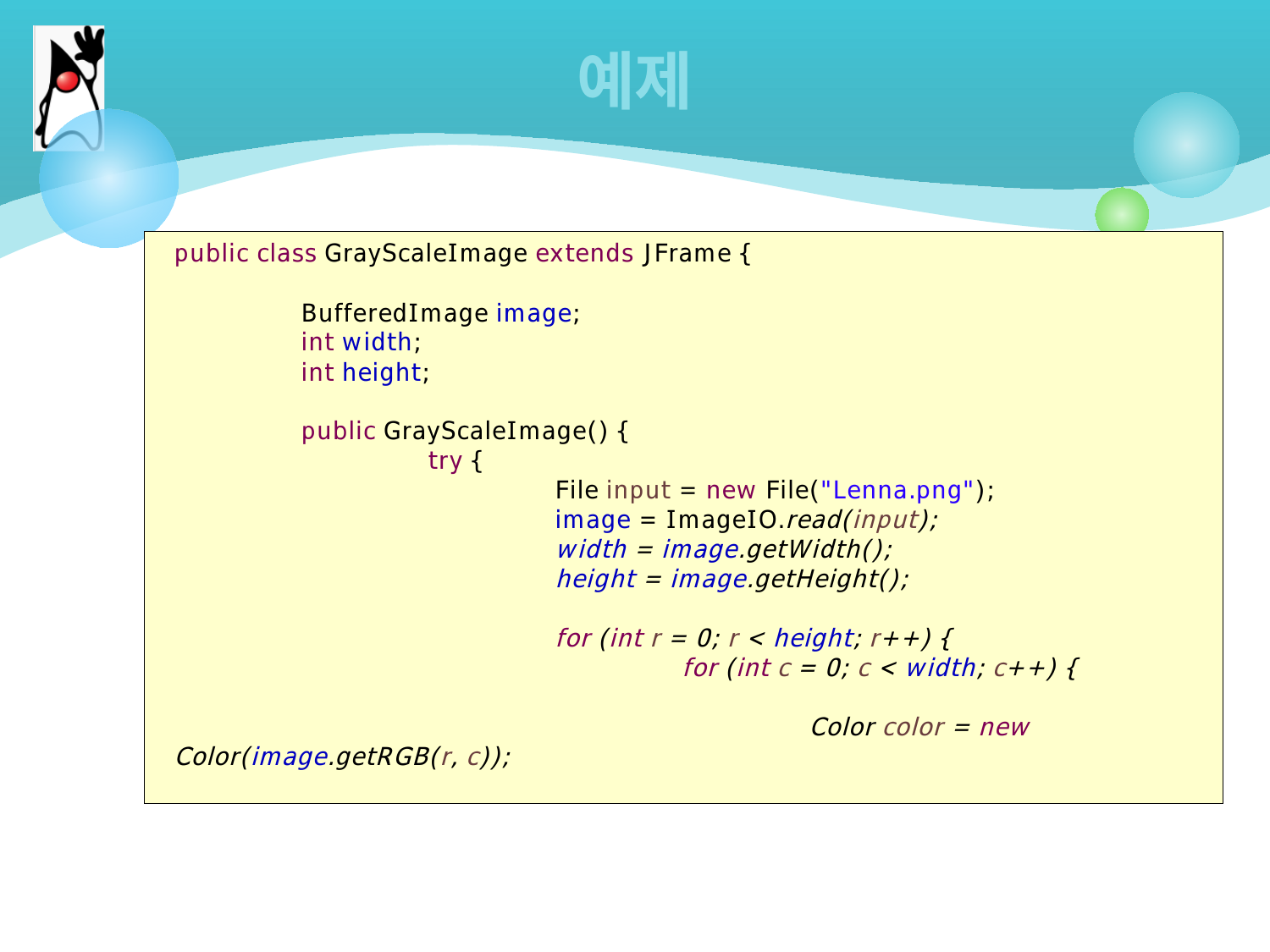

# 예제
public class GrayScaleImage extends JFrame {

	BufferedImage image;
	int width;
	int height;

	public GrayScaleImage() {
		try {
			File input = new File("Lenna.png");
			image = ImageIO.read(input);
			width = image.getWidth();
			height = image.getHeight();

			for (int r = 0; r < height; r++) {
				for (int c = 0; c < width; c++) {

					Color color = new Color(image.getRGB(r, c));